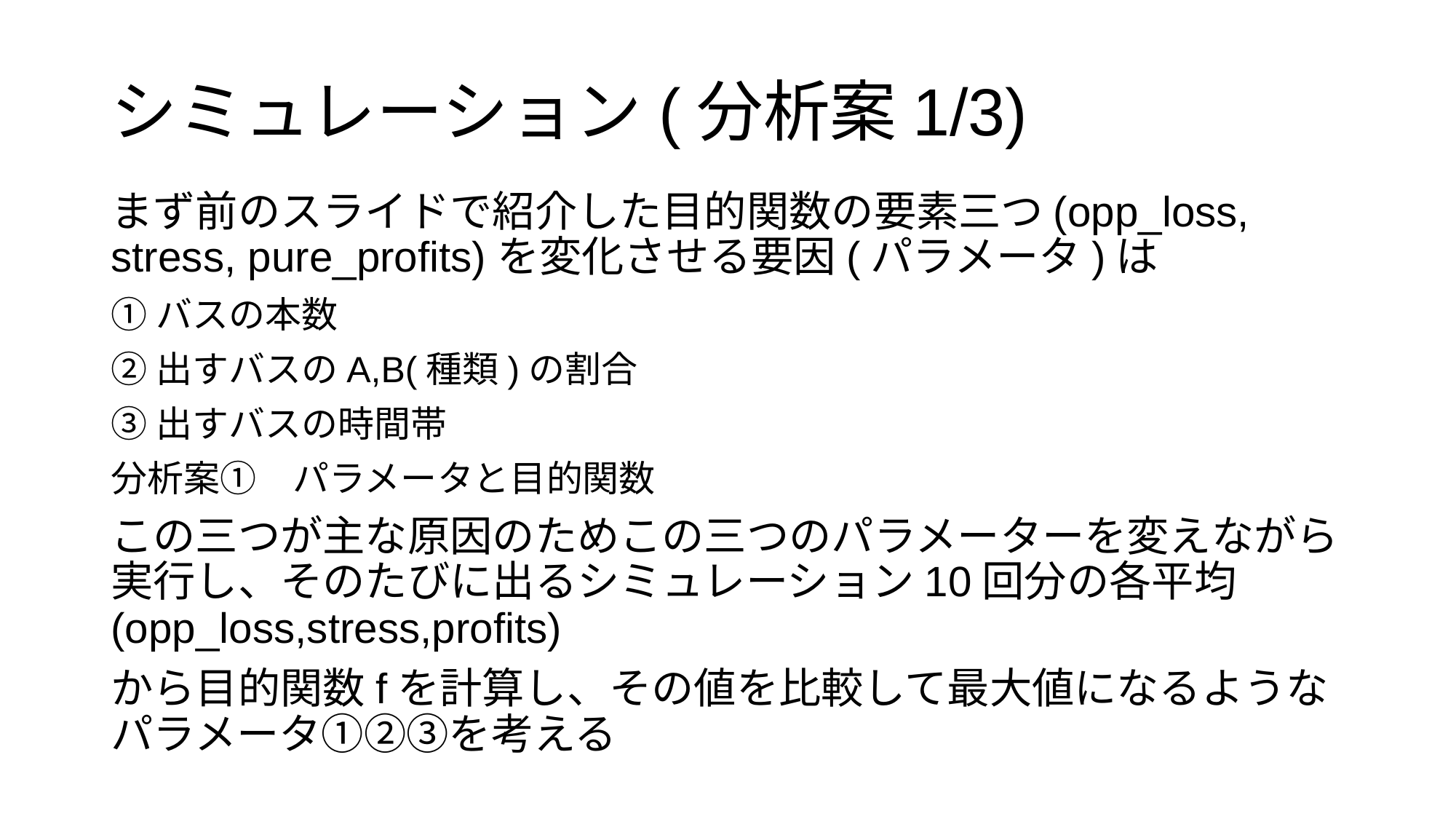

# シミュレーション(分析案1/3)
まず前のスライドで紹介した目的関数の要素三つ(opp_loss, stress, pure_profits)を変化させる要因(パラメータ)は
①バスの本数
②出すバスのA,B(種類)の割合
③出すバスの時間帯
分析案①　パラメータと目的関数
この三つが主な原因のためこの三つのパラメーターを変えながら実行し、そのたびに出るシミュレーション10回分の各平均(opp_loss,stress,profits)
から目的関数fを計算し、その値を比較して最大値になるようなパラメータ①②③を考える